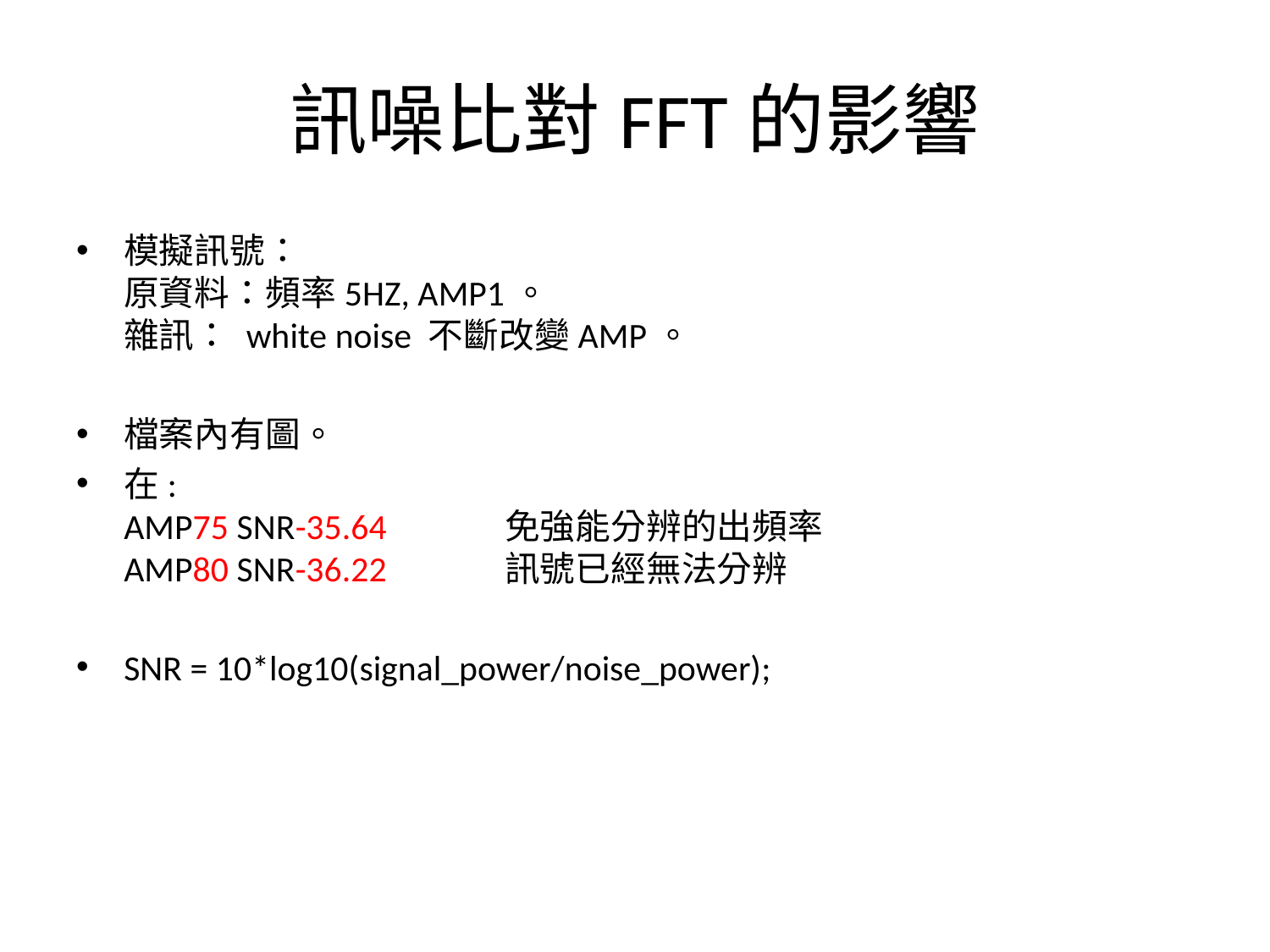

# 訊噪比對FFT的影響
模擬訊號：
原資料：頻率5HZ, AMP1。
雜訊： white noise 不斷改變AMP。

檔案內有圖。
在:
AMP75 SNR-35.64	免強能分辨的出頻率
AMP80 SNR-36.22	訊號已經無法分辨

SNR = 10*log10(signal_power/noise_power);